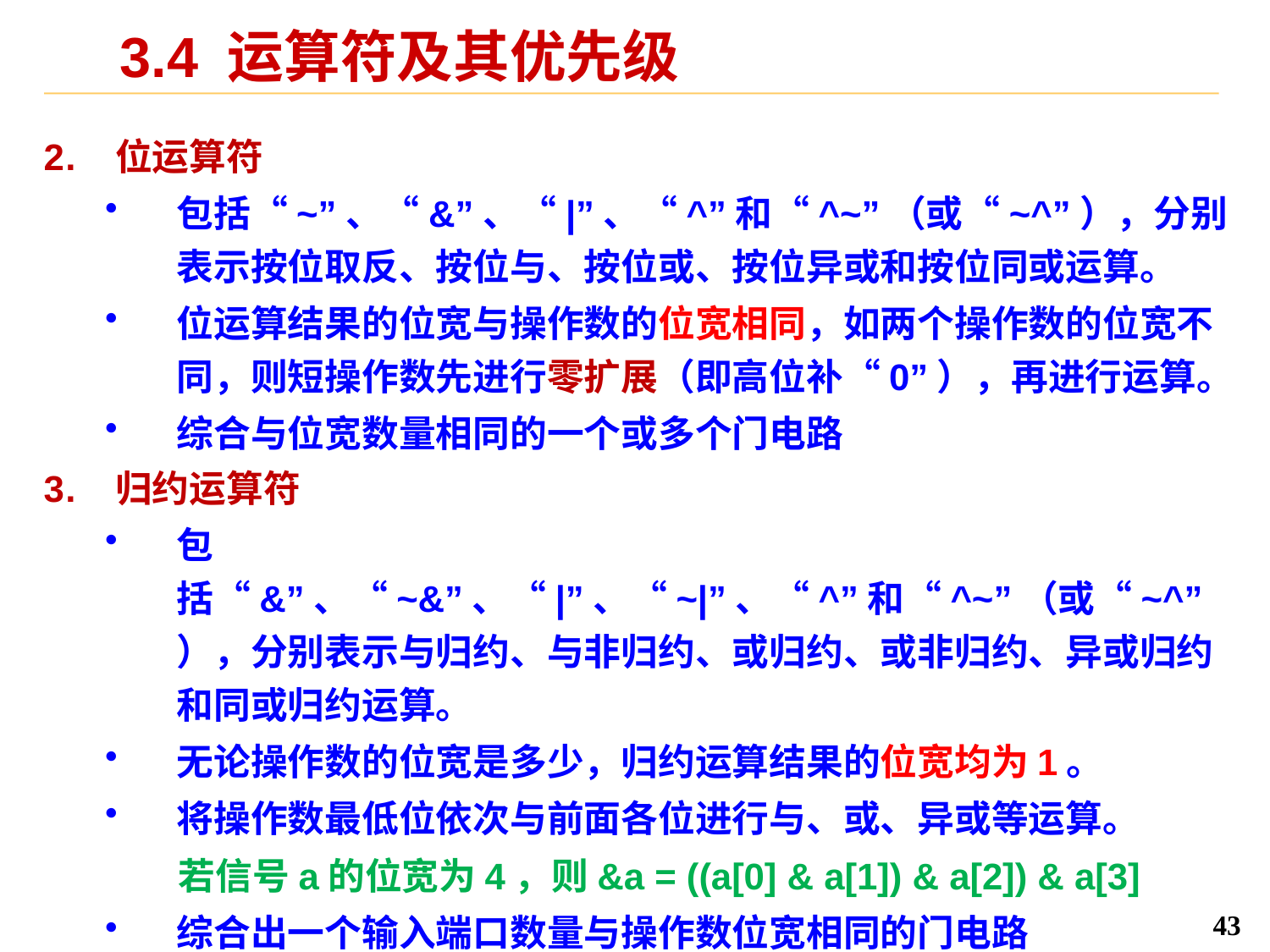

# 3.4 运算符及其优先级
位运算符
包括“~”、“&”、“|”、“^”和“^~”（或“~^”），分别表示按位取反、按位与、按位或、按位异或和按位同或运算。
位运算结果的位宽与操作数的位宽相同，如两个操作数的位宽不同，则短操作数先进行零扩展（即高位补“0”），再进行运算。
综合与位宽数量相同的一个或多个门电路
归约运算符
包括“&”、“~&”、“|”、“~|”、“^”和“^~”（或“~^”），分别表示与归约、与非归约、或归约、或非归约、异或归约和同或归约运算。
无论操作数的位宽是多少，归约运算结果的位宽均为1。
将操作数最低位依次与前面各位进行与、或、异或等运算。
 若信号a的位宽为4，则&a = ((a[0] & a[1]) & a[2]) & a[3]
综合出一个输入端口数量与操作数位宽相同的门电路
43